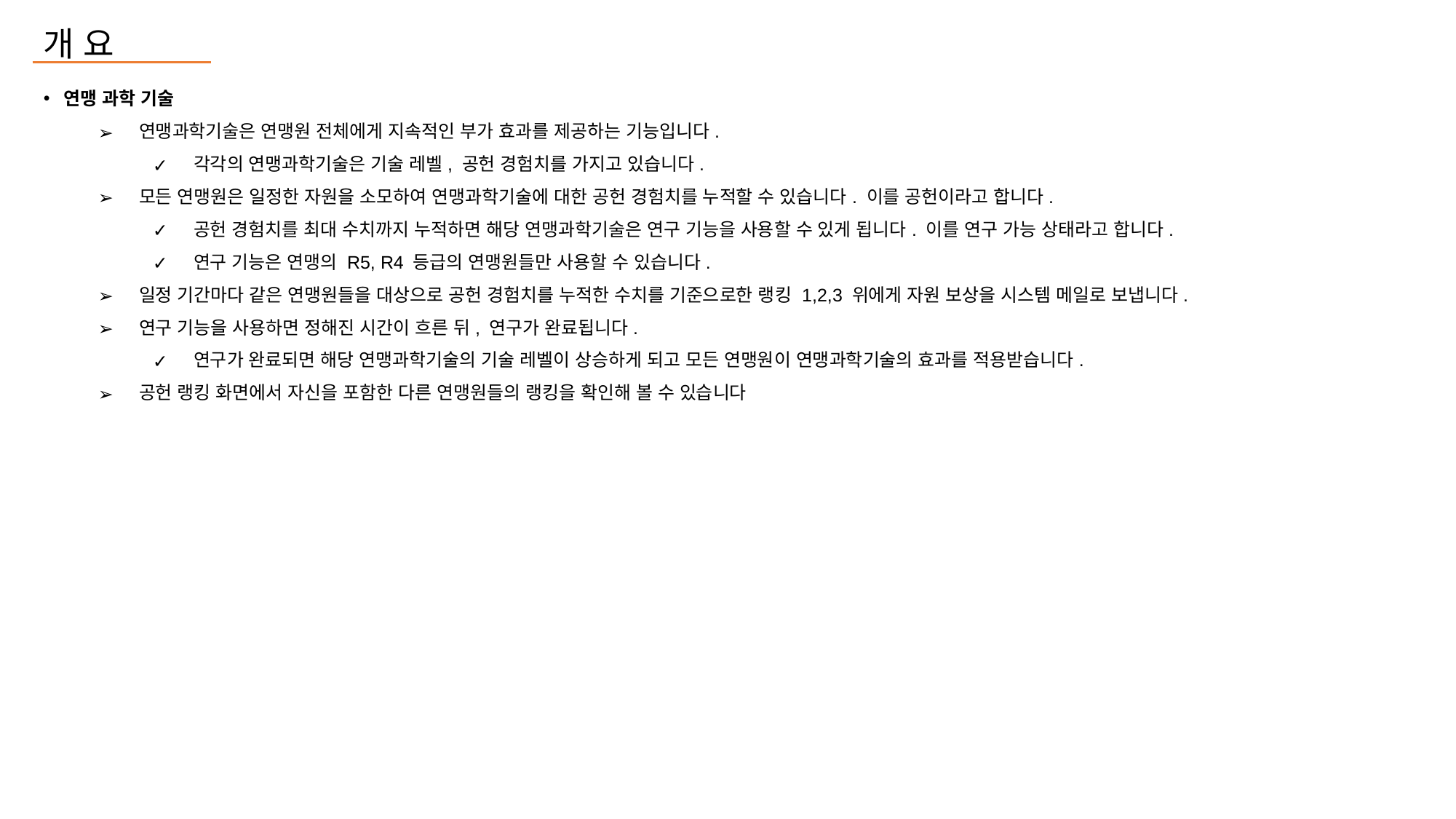

개 요
연맹 과학 기술
연맹과학기술은 연맹원 전체에게 지속적인 부가 효과를 제공하는 기능입니다.
각각의 연맹과학기술은 기술 레벨, 공헌 경험치를 가지고 있습니다.
모든 연맹원은 일정한 자원을 소모하여 연맹과학기술에 대한 공헌 경험치를 누적할 수 있습니다. 이를 공헌이라고 합니다.
공헌 경험치를 최대 수치까지 누적하면 해당 연맹과학기술은 연구 기능을 사용할 수 있게 됩니다. 이를 연구 가능 상태라고 합니다.
연구 기능은 연맹의 R5, R4 등급의 연맹원들만 사용할 수 있습니다.
일정 기간마다 같은 연맹원들을 대상으로 공헌 경험치를 누적한 수치를 기준으로한 랭킹 1,2,3 위에게 자원 보상을 시스템 메일로 보냅니다.
연구 기능을 사용하면 정해진 시간이 흐른 뒤, 연구가 완료됩니다.
연구가 완료되면 해당 연맹과학기술의 기술 레벨이 상승하게 되고 모든 연맹원이 연맹과학기술의 효과를 적용받습니다.
공헌 랭킹 화면에서 자신을 포함한 다른 연맹원들의 랭킹을 확인해 볼 수 있습니다